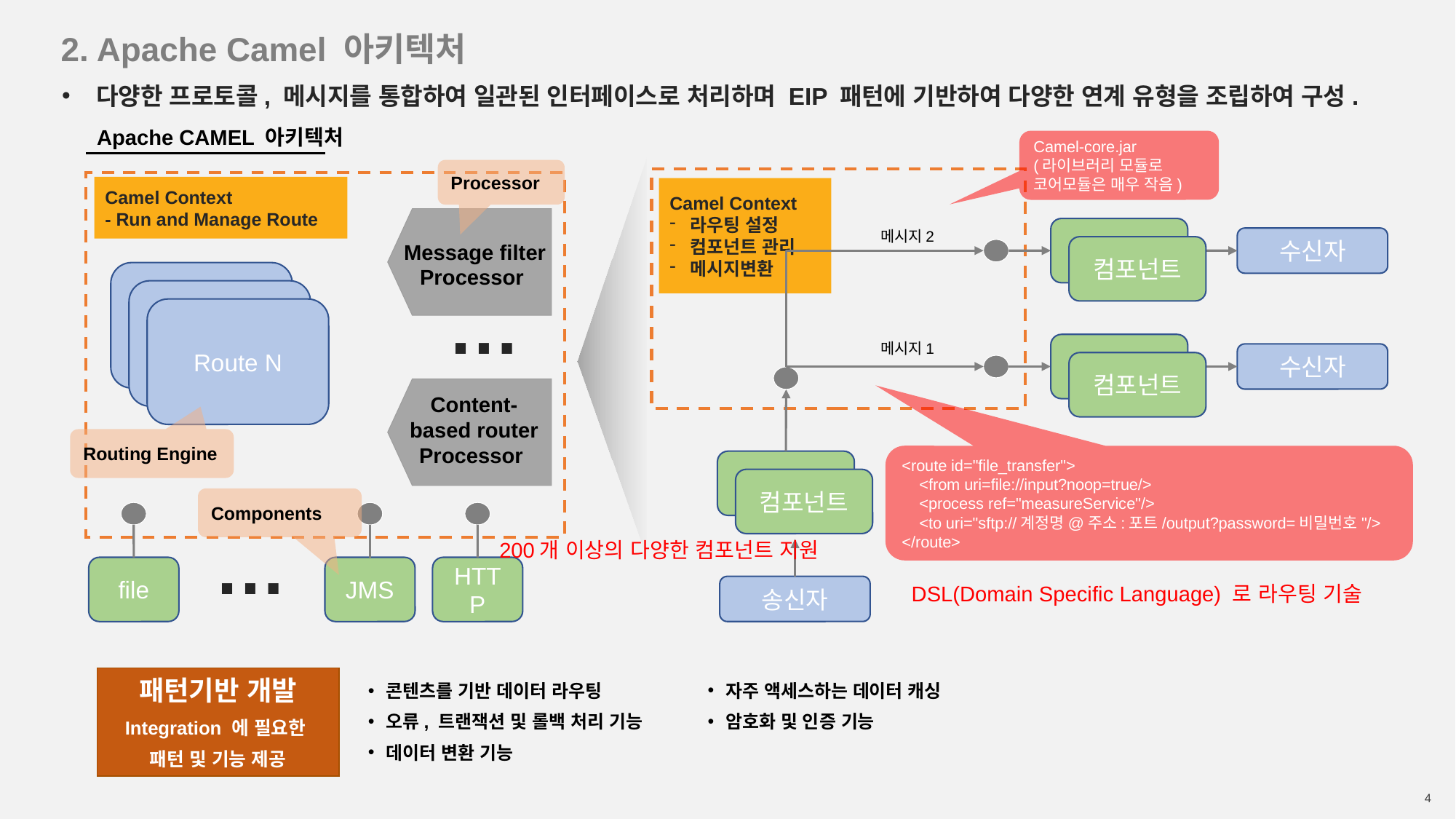

# 2. Apache Camel 아키텍처
다양한 프로토콜, 메시지를 통합하여 일관된 인터페이스로 처리하며 EIP 패턴에 기반하여 다양한 연계 유형을 조립하여 구성.
Apache CAMEL 아키텍처
Camel-core.jar
(라이브러리 모듈로 코어모듈은 매우 작음)
Processor

Camel Context
- Run and Manage Route
Camel Context
라우팅 설정
컴포넌트 관리
메시지변환

컴포넌트
메시지2
수신자
Message filter
Processor
컴포넌트

Route 1
Route 2
…
Route N

메시지1
컴포넌트
수신자
컴포넌트

Content-based router
Processor
Routing Engine
<route id="file_transfer">
    <from uri=file://input?noop=true/>
    <process ref="measureService"/>
    <to uri="sftp://계정명@주소:포트/output?password=비밀번호"/>
</route>
컴포넌트
컴포넌트
Components

…
200개 이상의 다양한 컴포넌트 지원
file
JMS
HTTP
DSL(Domain Specific Language) 로 라우팅 기술
송신자
패턴기반 개발
Integration 에 필요한
패턴 및 기능 제공
콘텐츠를 기반 데이터 라우팅
오류, 트랜잭션 및 롤백 처리 기능
데이터 변환 기능
자주 액세스하는 데이터 캐싱
암호화 및 인증 기능